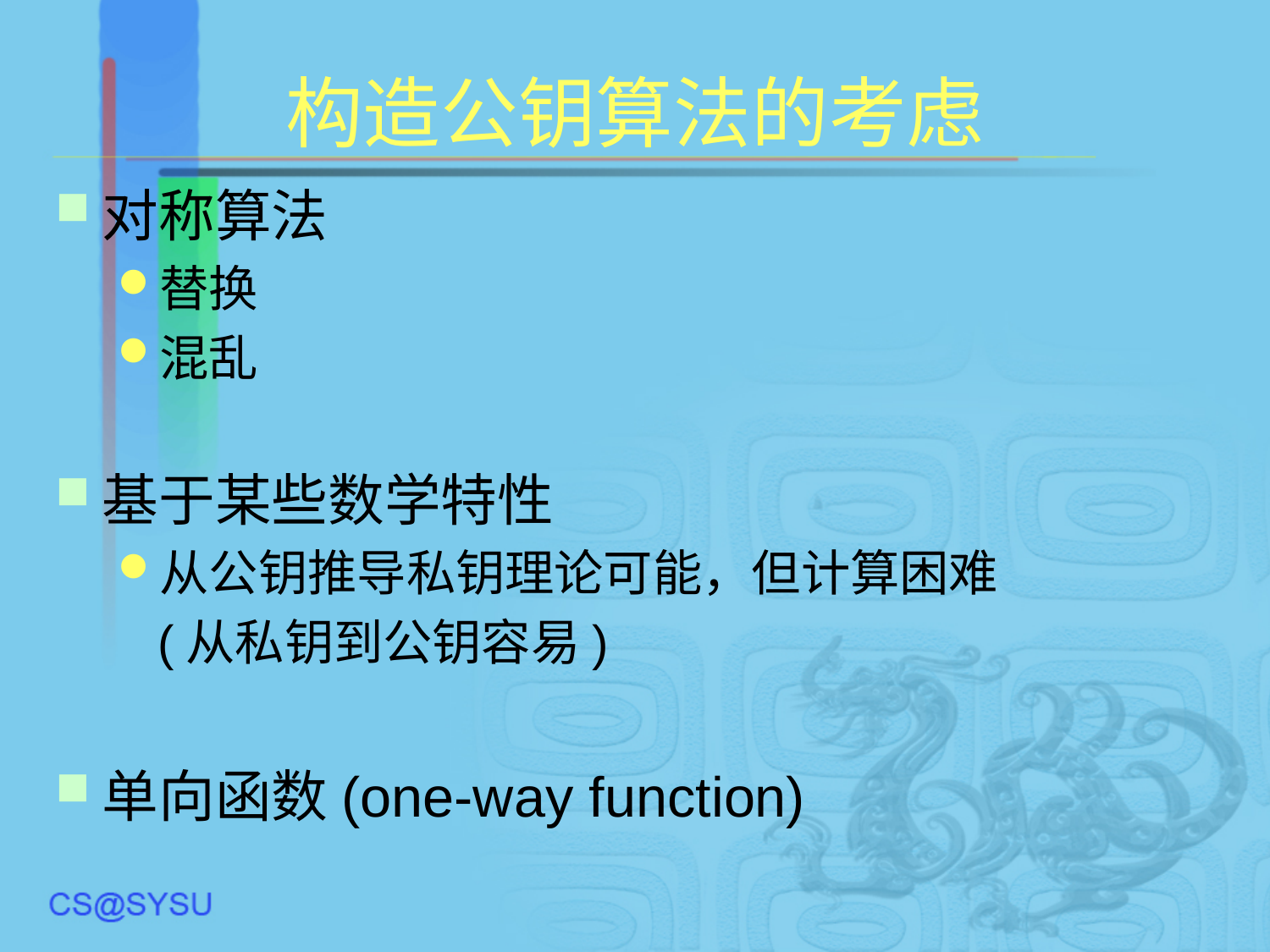

# 构造公钥算法的考虑
对称算法
替换
混乱

基于某些数学特性
从公钥推导私钥理论可能，但计算困难
	(从私钥到公钥容易)

单向函数(one-way function)